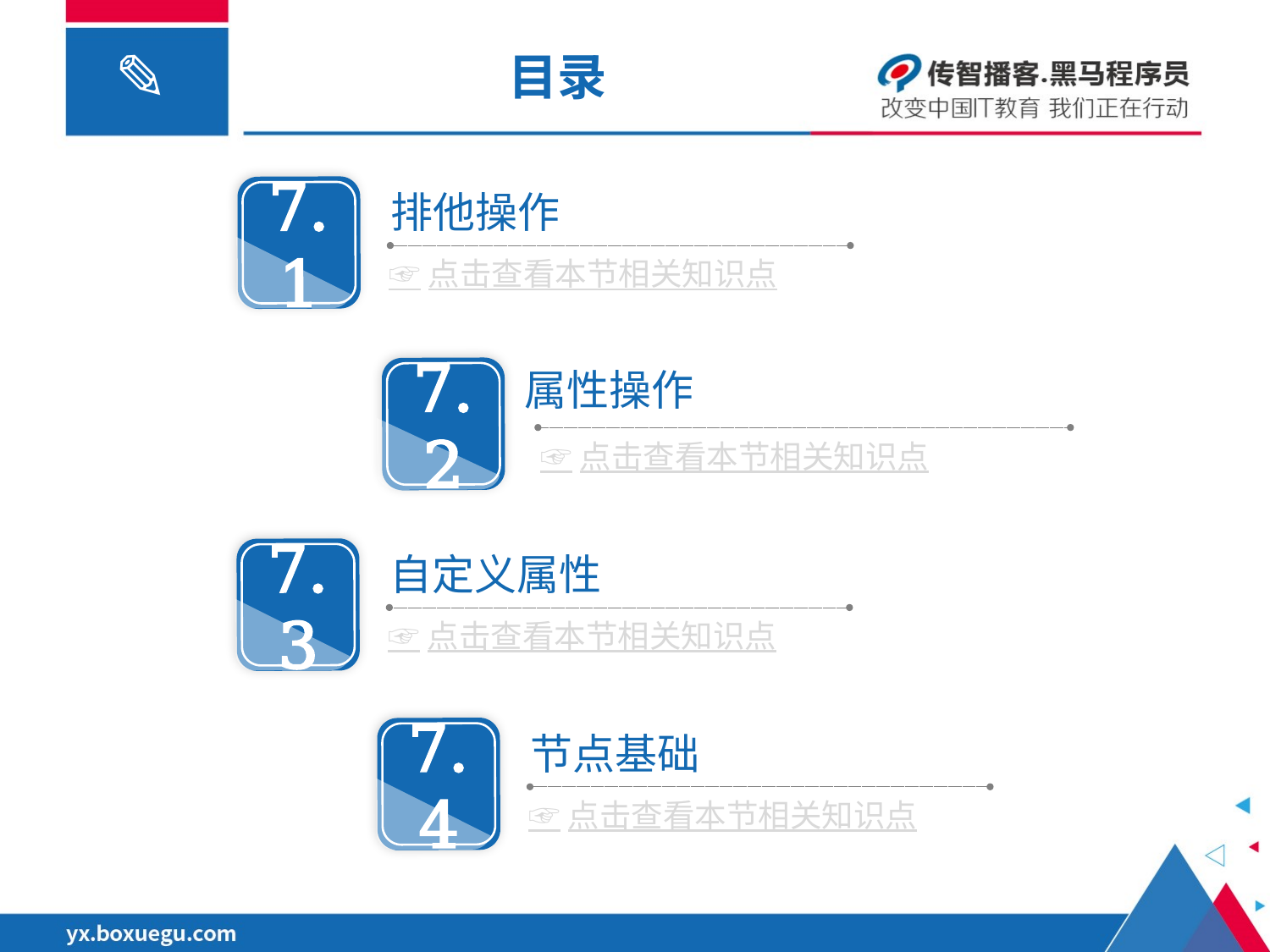

# 目录
7.1

排他操作
☞点击查看本节相关知识点
7.2

属性操作
☞点击查看本节相关知识点
7.3

自定义属性
☞点击查看本节相关知识点
7.4

节点基础
☞点击查看本节相关知识点